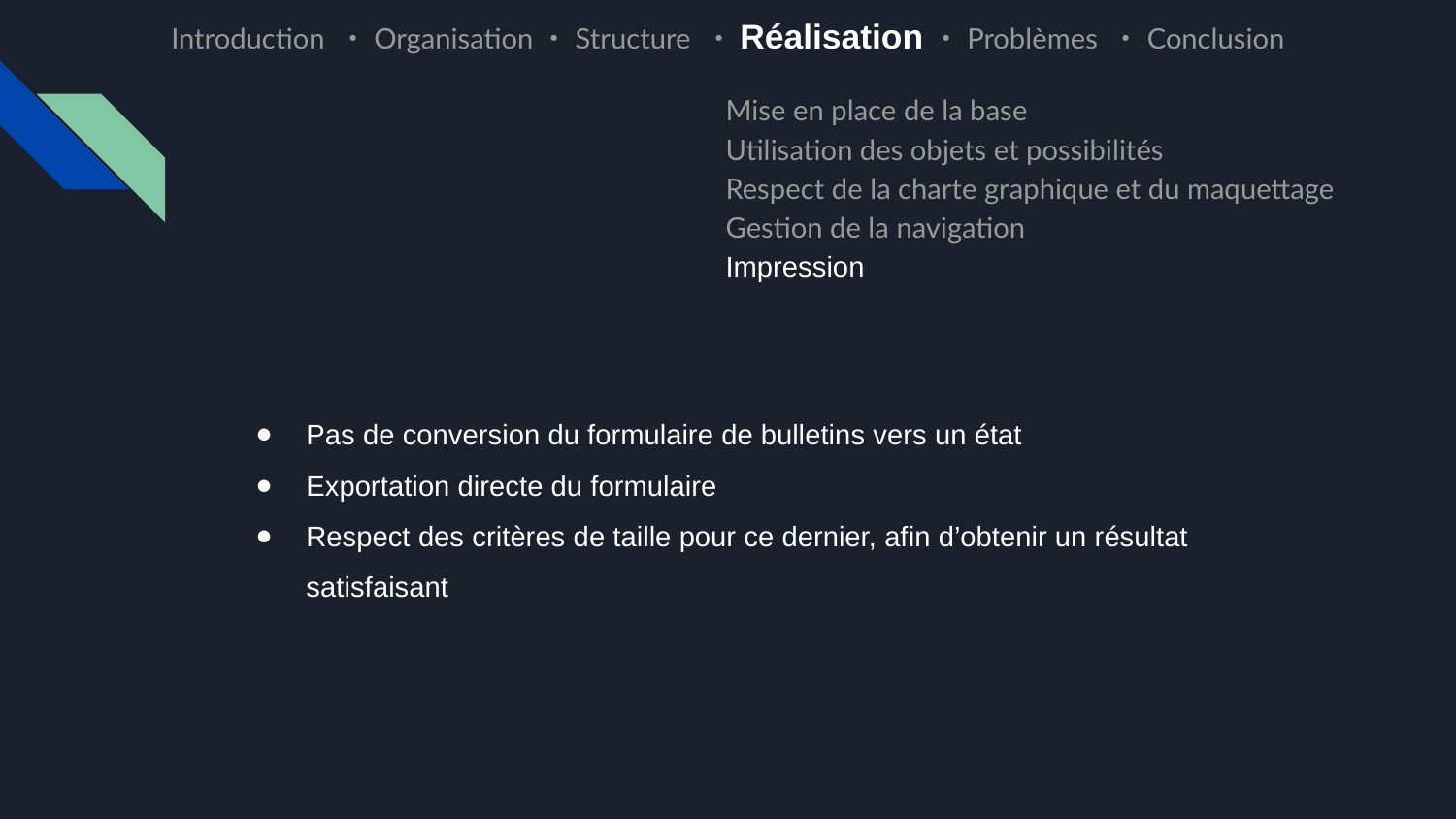

Introduction ・Organisation・Structure ・Réalisation・Problèmes ・Conclusion

Mise en place de la base
Utilisation des objets et possibilités
Respect de la charte graphique et du maquettage
Gestion de la navigation
Impression

Pas de conversion du formulaire de bulletins vers un état
Exportation directe du formulaire
Respect des critères de taille pour ce dernier, afin d’obtenir un résultat satisfaisant